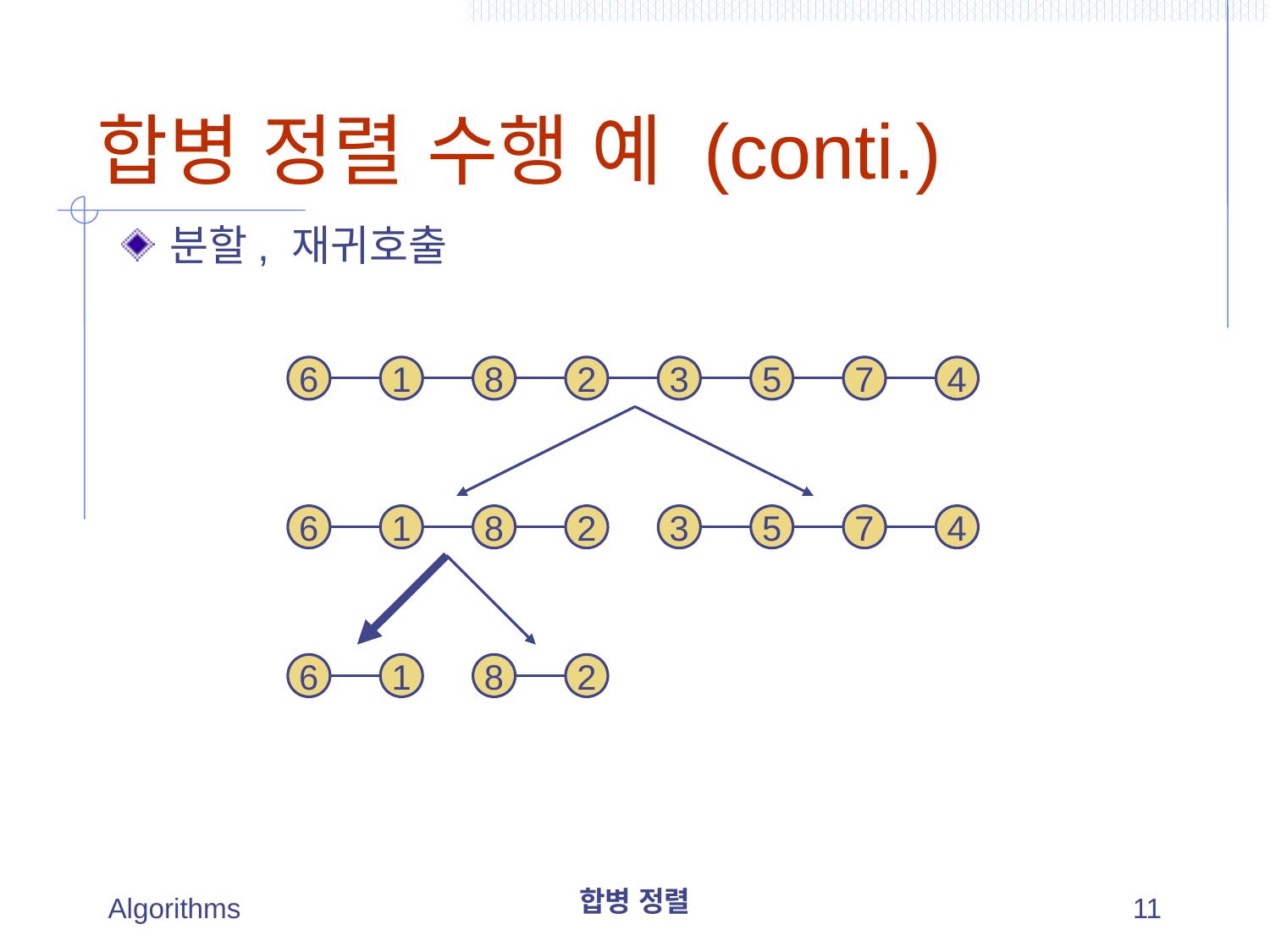

# 합병 정렬 수행 예 (conti.)
분할, 재귀호출
6
1
8
2
3
5
7
4
6
1
8
2
3
5
7
4
6
1
8
2
Algorithms
합병 정렬
11